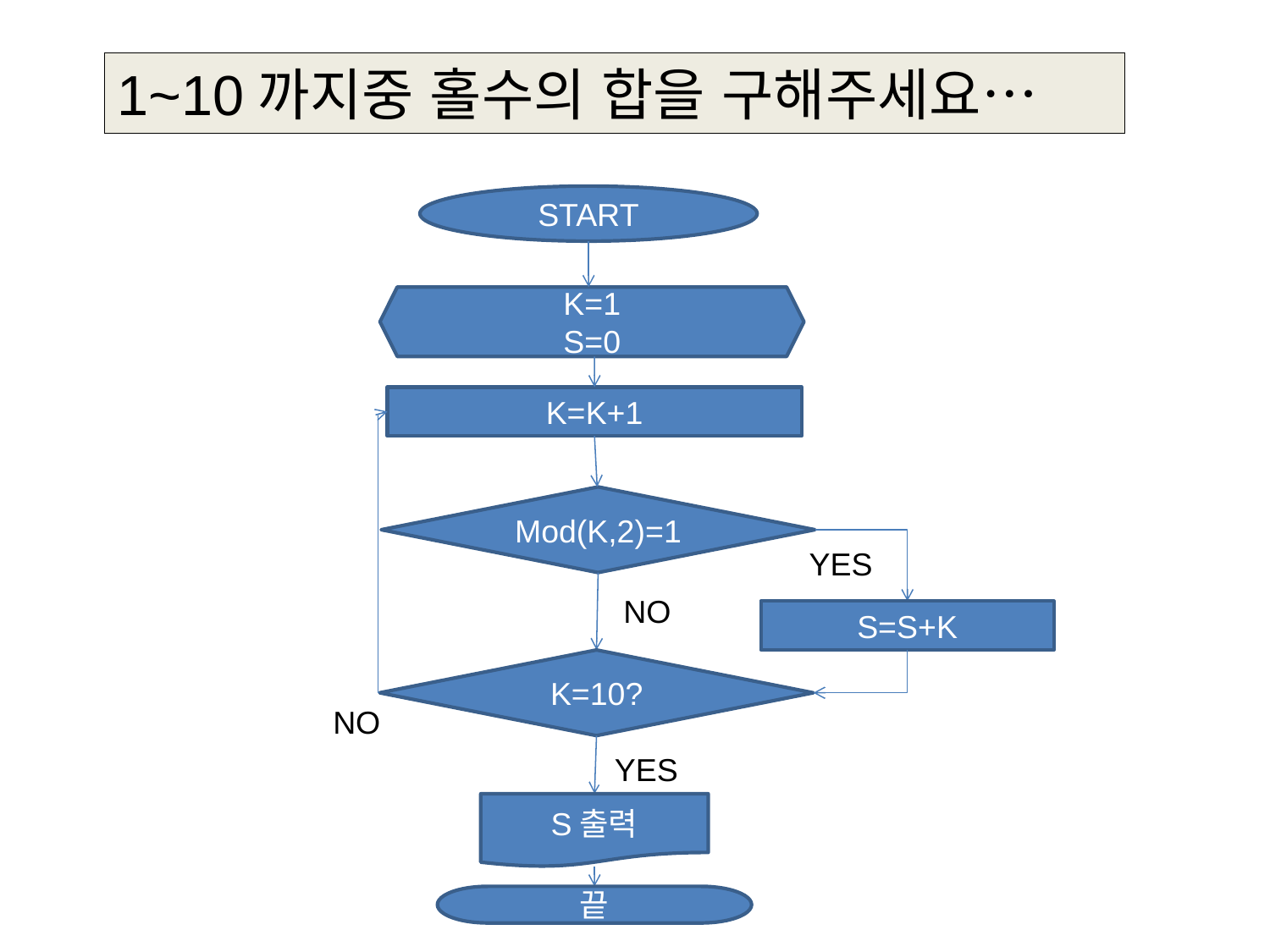

1~10까지중 홀수의 합을 구해주세요…
START
K=1
S=0
K=K+1
Mod(K,2)=1
YES
NO
S=S+K
K=10?
NO
YES
S출력
끝